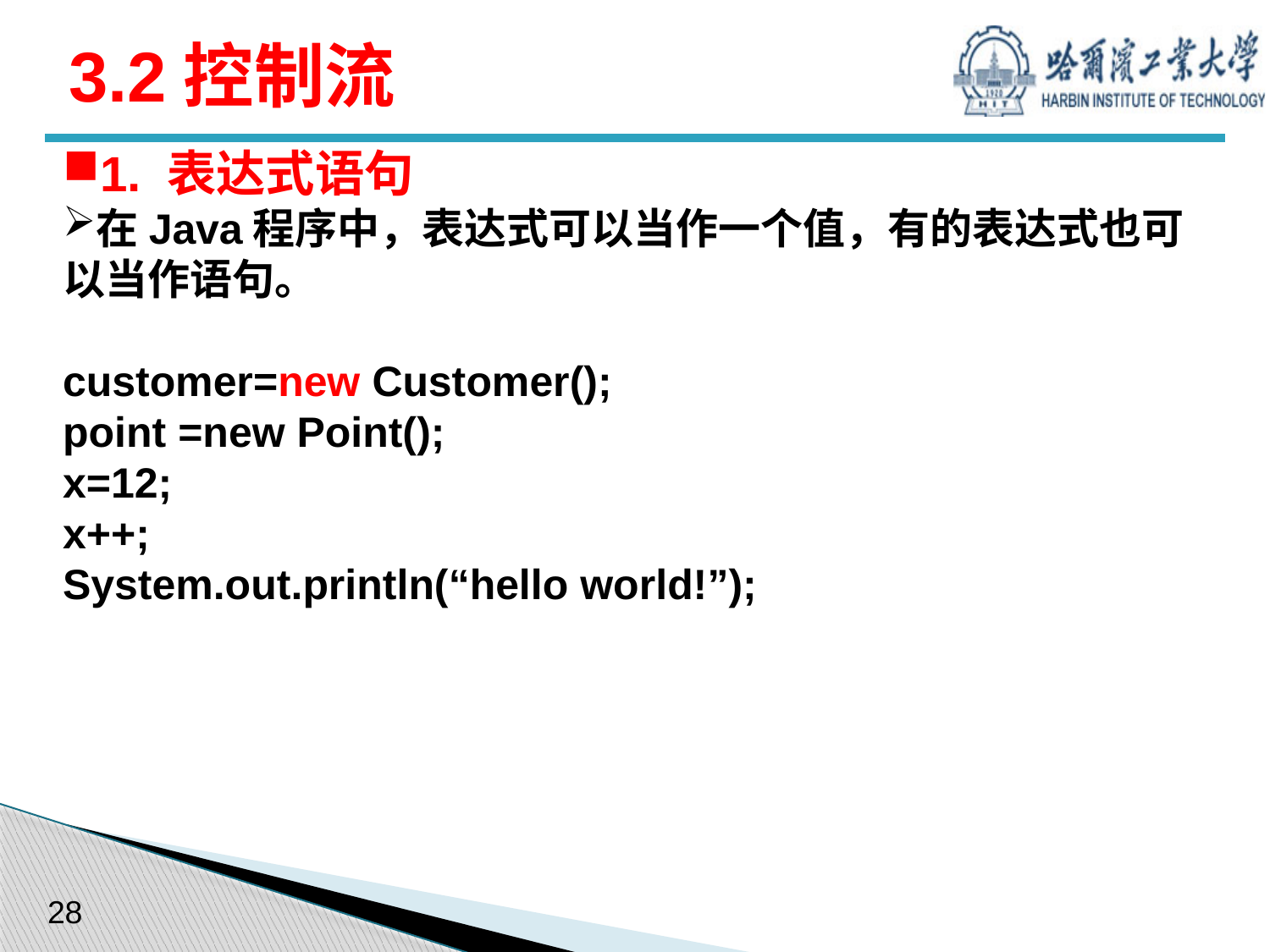

# 3.2控制流
1. 表达式语句
在Java程序中，表达式可以当作一个值，有的表达式也可以当作语句。

customer=new Customer();
point =new Point();
x=12;
x++;
System.out.println(“hello world!”);